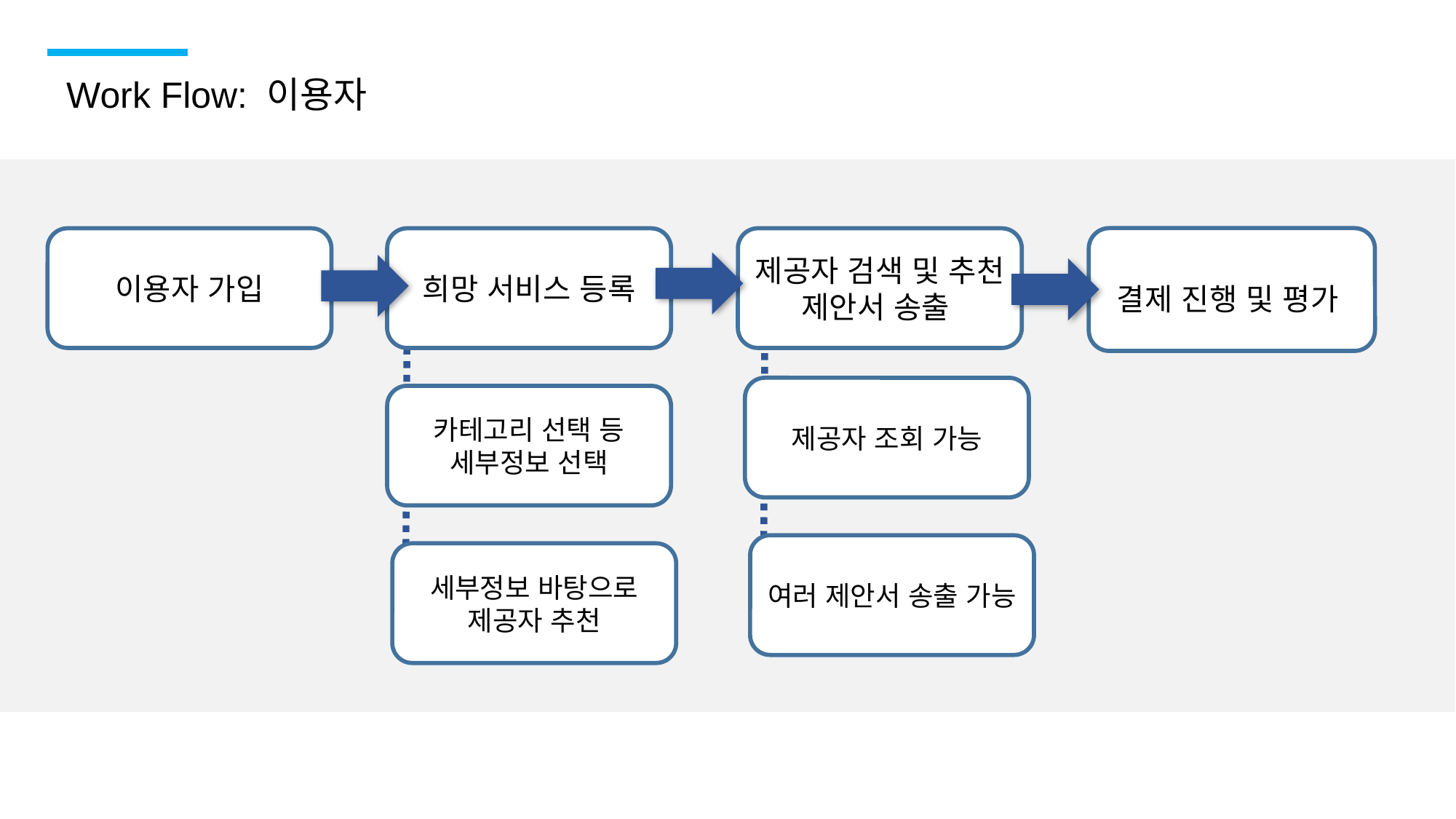

Work Flow: 이용자

결제 진행 및 평가
이용자 가입
희망 서비스 등록
제공자 검색 및 추천
제안서 송출

제공자 조회 가능
카테고리 선택 등
세부정보 선택
여러 제안서 송출 가능
세부정보 바탕으로
제공자 추천